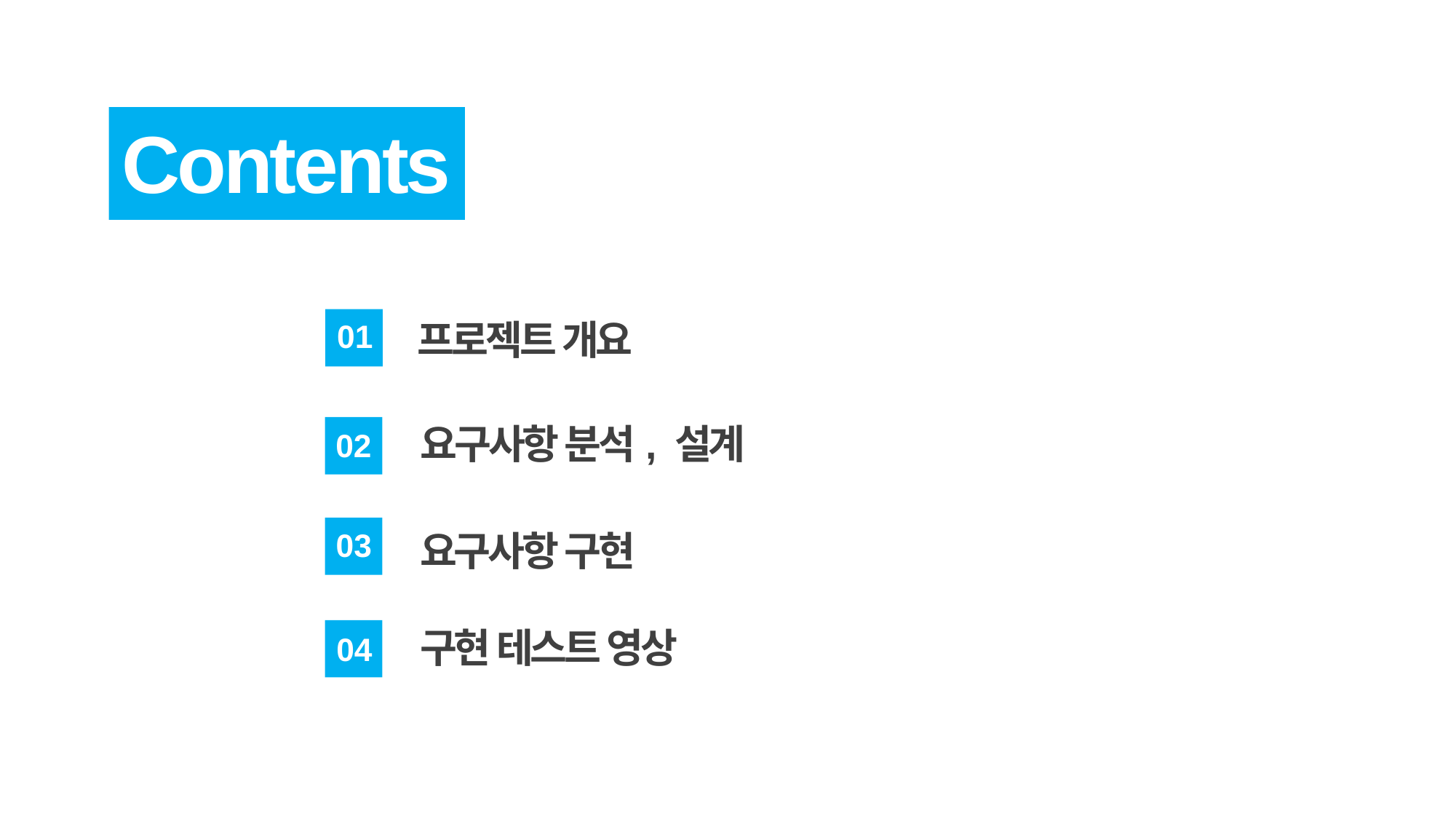

Contents

01
프로젝트 개요
요구사항 분석, 설계

02

03
요구사항 구현
구현 테스트 영상

04